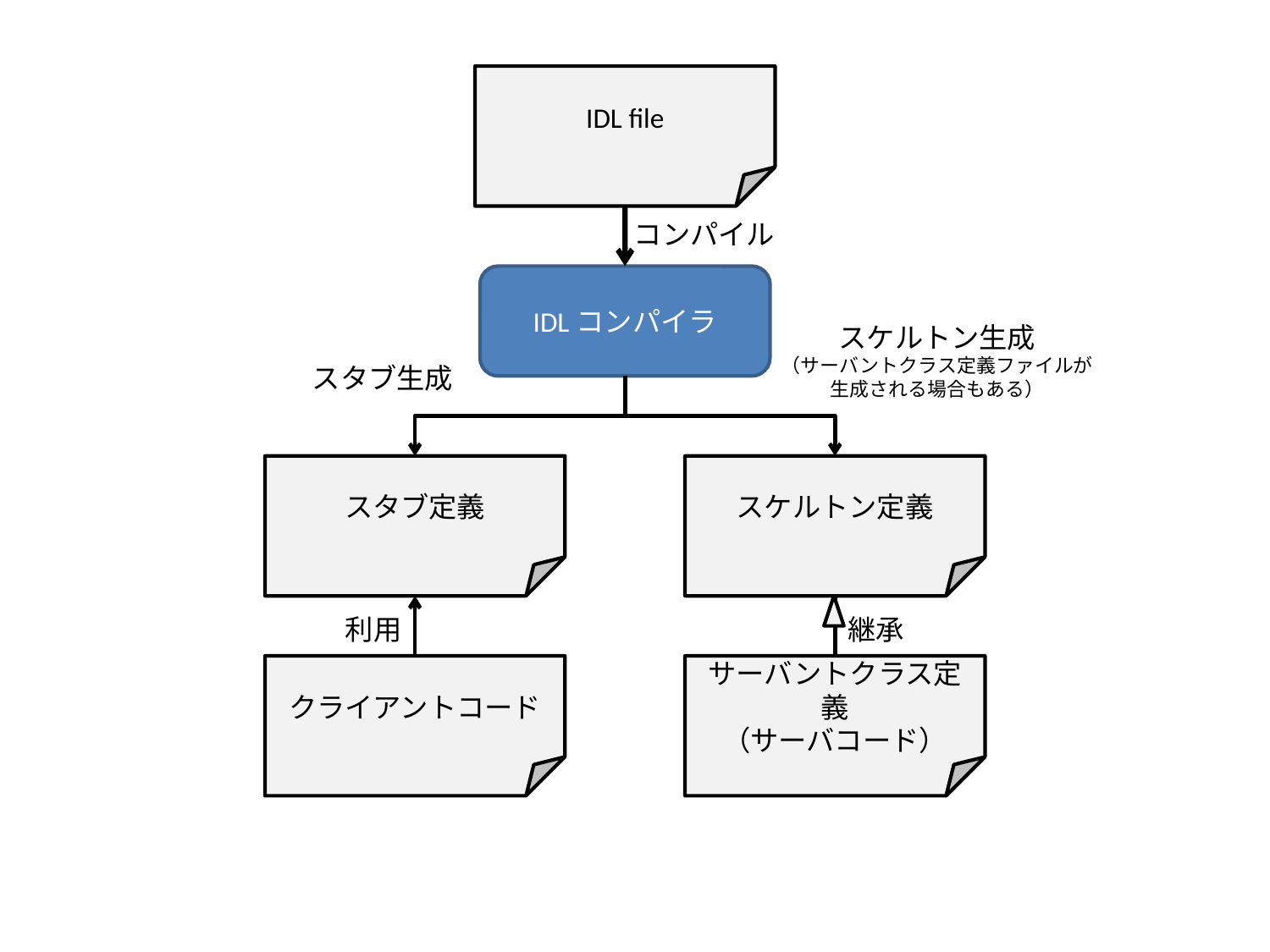

IDL file
コンパイル
IDLコンパイラ
スケルトン生成
（サーバントクラス定義ファイルが
生成される場合もある）
スタブ生成
スタブ定義
スケルトン定義

利用
継承
クライアントコード
サーバントクラス定義
（サーバコード）